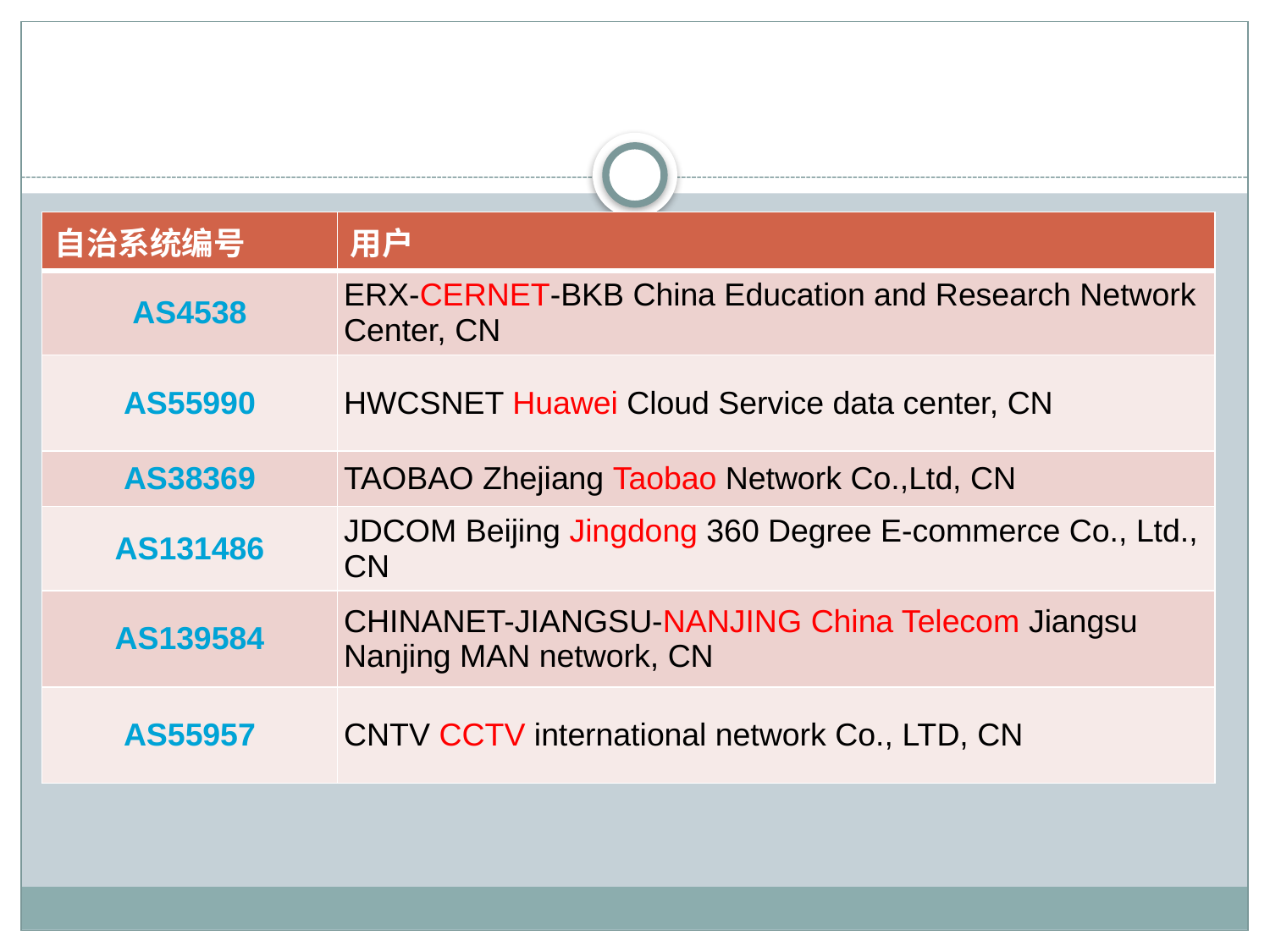

#
| 自治系统编号 | 用户 |
| --- | --- |
| AS4538 | ERX-CERNET-BKB China Education and Research Network Center, CN |
| AS55990 | HWCSNET Huawei Cloud Service data center, CN |
| AS38369 | TAOBAO Zhejiang Taobao Network Co.,Ltd, CN |
| AS131486 | JDCOM Beijing Jingdong 360 Degree E-commerce Co., Ltd., CN |
| AS139584 | CHINANET-JIANGSU-NANJING China Telecom Jiangsu Nanjing MAN network, CN |
| AS55957 | CNTV CCTV international network Co., LTD, CN |